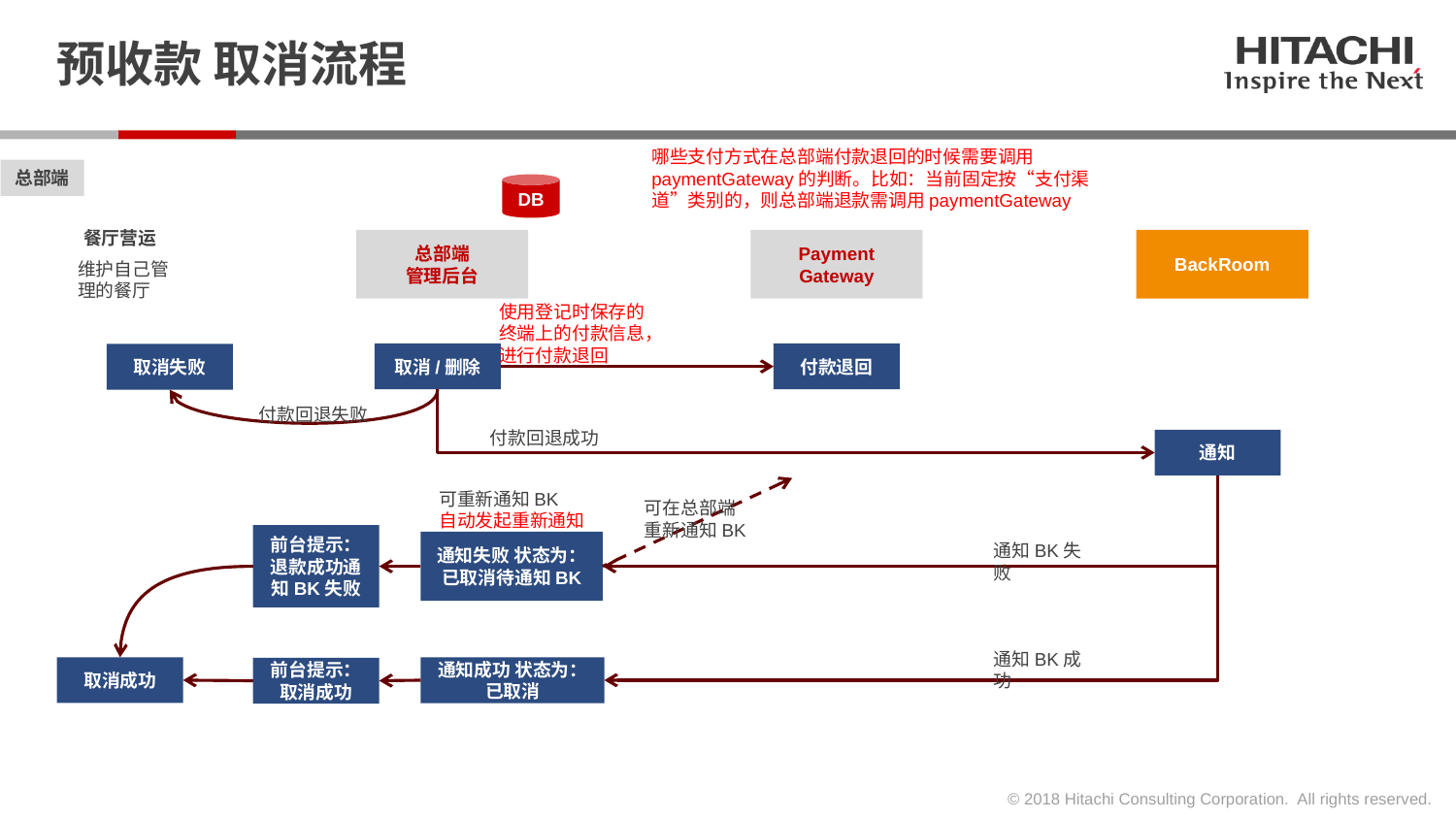

# 预收款 取消流程
哪些支付方式在总部端付款退回的时候需要调用paymentGateway的判断。比如：当前固定按“支付渠道”类别的，则总部端退款需调用paymentGateway
总部端
DB
餐厅营运
总部端
管理后台
Payment
Gateway
BackRoom
维护自己管理的餐厅
使用登记时保存的终端上的付款信息，进行付款退回
取消/删除
付款退回
取消失败
付款回退失败
付款回退成功
通知
可重新通知BK
自动发起重新通知
可在总部端
重新通知BK
前台提示：
退款成功通知BK失败
通知失败 状态为：已取消待通知BK
通知BK失败
通知BK成功
取消成功
通知成功 状态为：已取消
前台提示：
取消成功